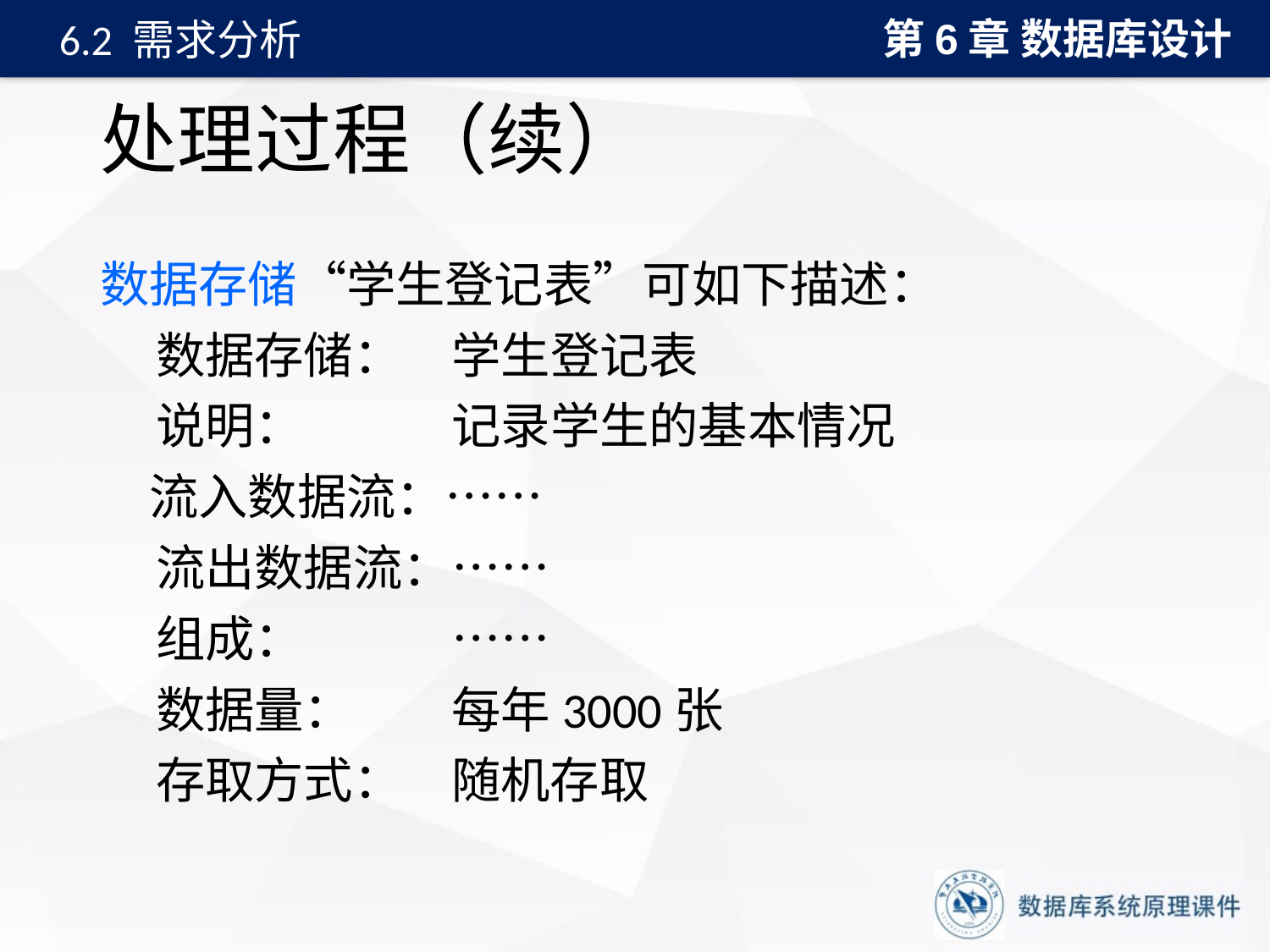

第6章 数据库设计
6.2 需求分析
# 处理过程（续）
数据存储“学生登记表”可如下描述：
    数据存储：　学生登记表
    说明：　　　记录学生的基本情况
　流入数据流：……
    流出数据流：……
    组成：　　　……
    数据量：　　每年3000张
    存取方式：　随机存取